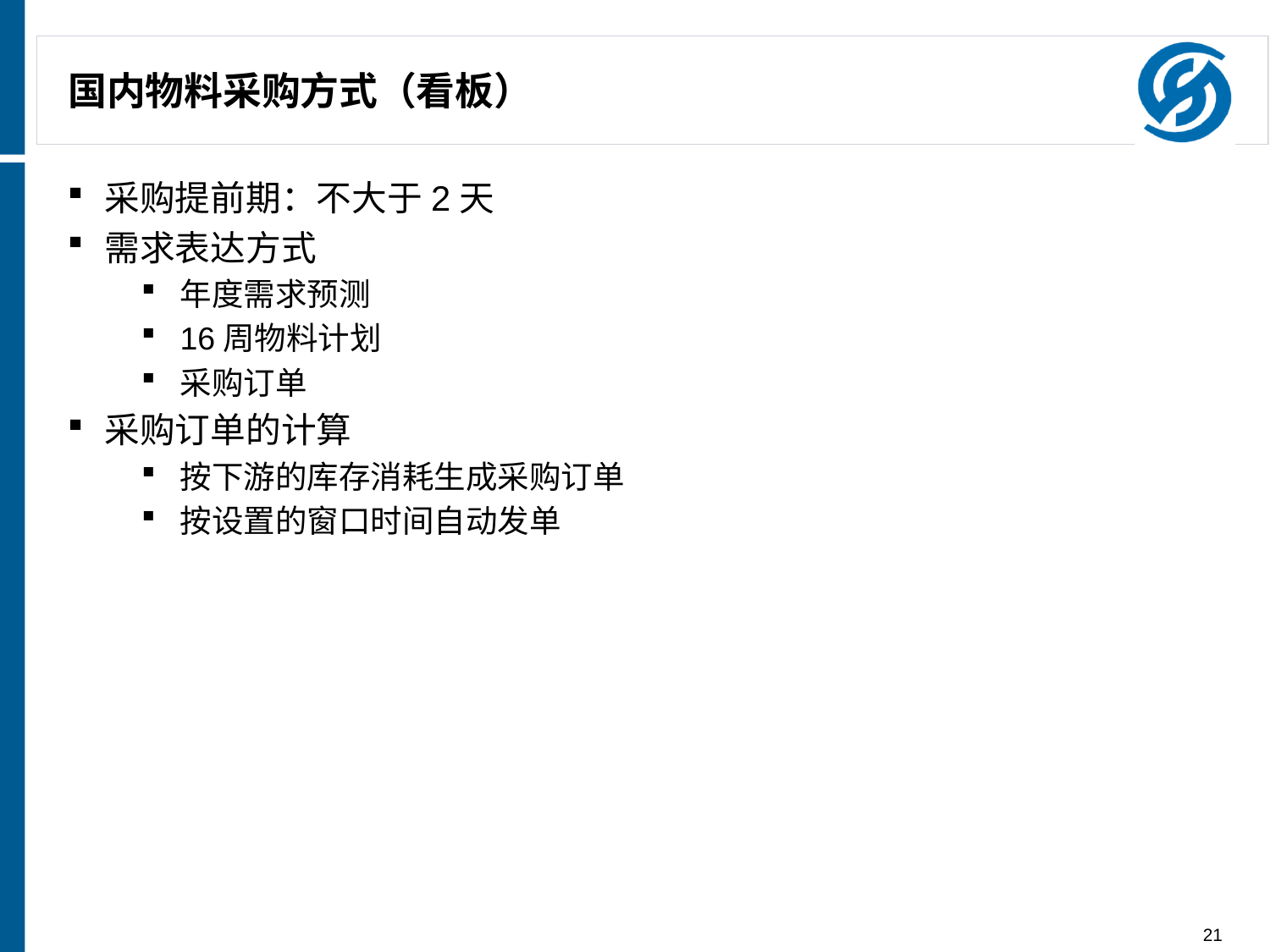

# 国内物料采购方式（看板）
采购提前期：不大于2天
需求表达方式
年度需求预测
16周物料计划
采购订单
采购订单的计算
按下游的库存消耗生成采购订单
按设置的窗口时间自动发单
21